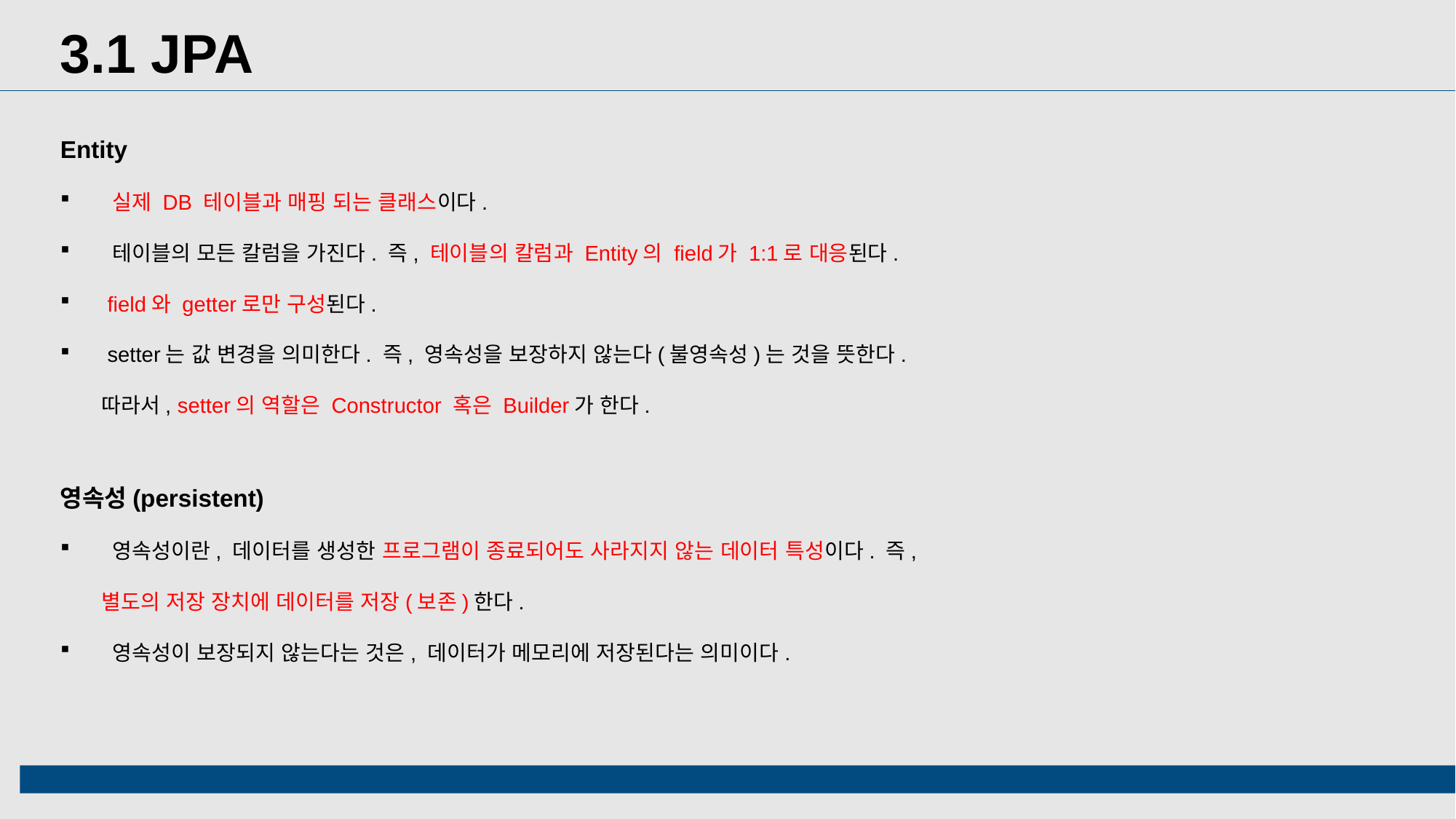

3.1 JPA
Entity
 실제 DB 테이블과 매핑 되는 클래스이다.
 테이블의 모든 칼럼을 가진다. 즉, 테이블의 칼럼과 Entity의 field가 1:1로 대응된다.
 field와 getter로만 구성된다.
 setter는 값 변경을 의미한다. 즉, 영속성을 보장하지 않는다(불영속성)는 것을 뜻한다. 따라서, setter의 역할은 Constructor 혹은 Builder가 한다.

영속성(persistent)
 영속성이란, 데이터를 생성한 프로그램이 종료되어도 사라지지 않는 데이터 특성이다. 즉, 별도의 저장 장치에 데이터를 저장(보존)한다.
 영속성이 보장되지 않는다는 것은, 데이터가 메모리에 저장된다는 의미이다.